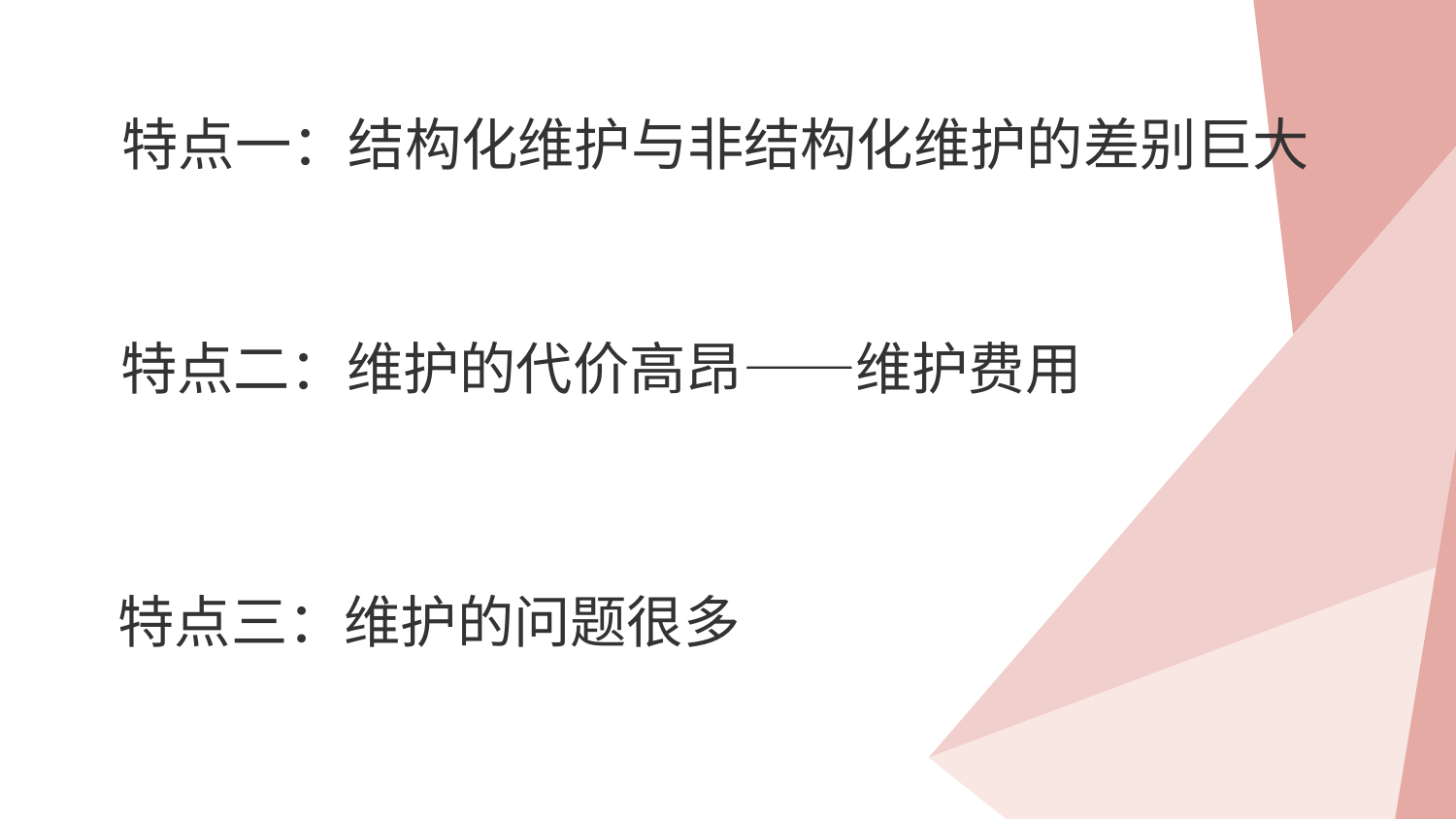

特点一：结构化维护与非结构化维护的差别巨大
特点二：维护的代价高昂——维护费用
特点三：维护的问题很多